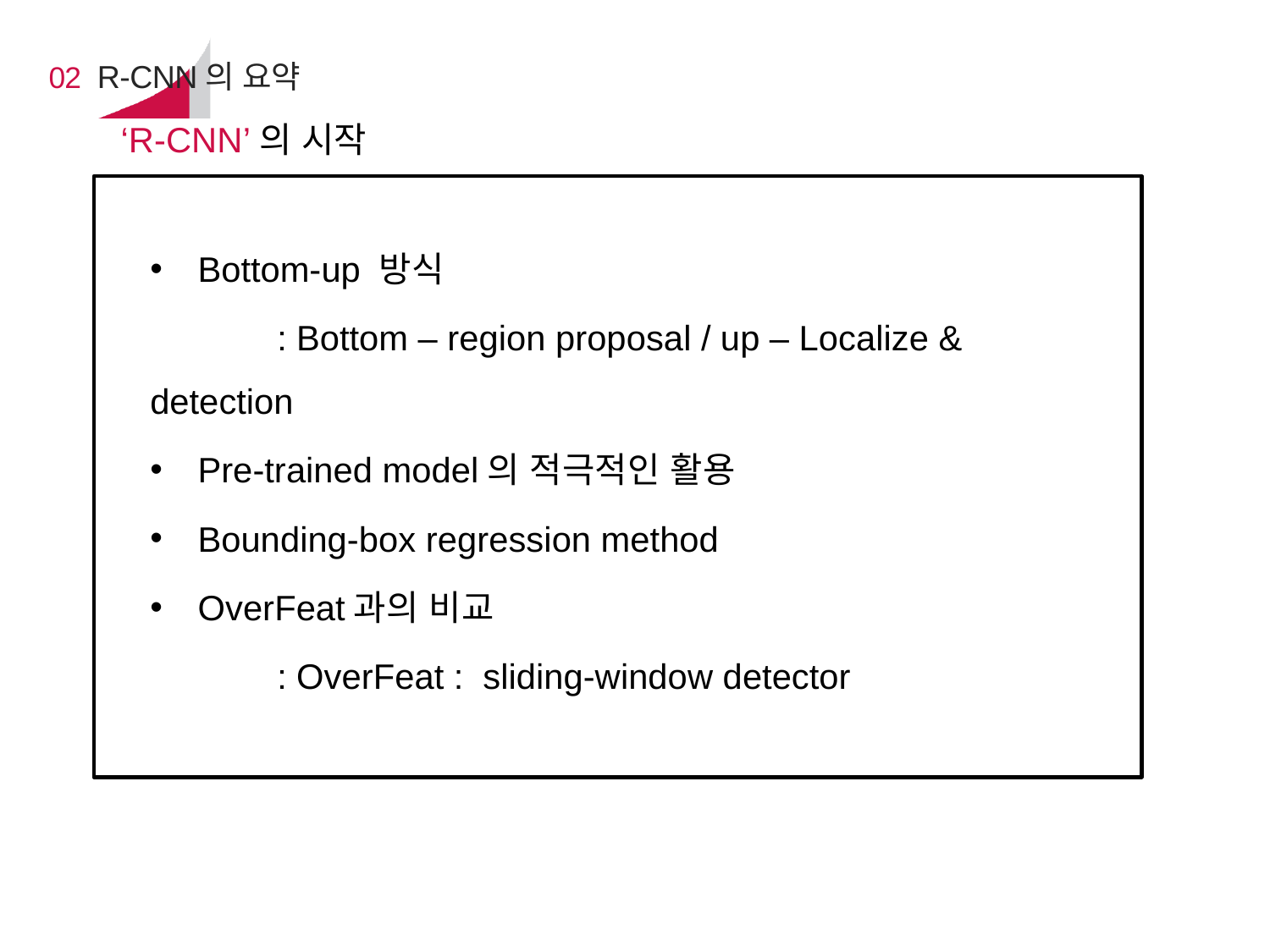

# 02  R-CNN의 요약
‘R-CNN’의 시작

Bottom-up 방식
	: Bottom – region proposal / up – Localize & detection
Pre-trained model의 적극적인 활용
Bounding-box regression method
OverFeat과의 비교
	: OverFeat :  sliding-window detector